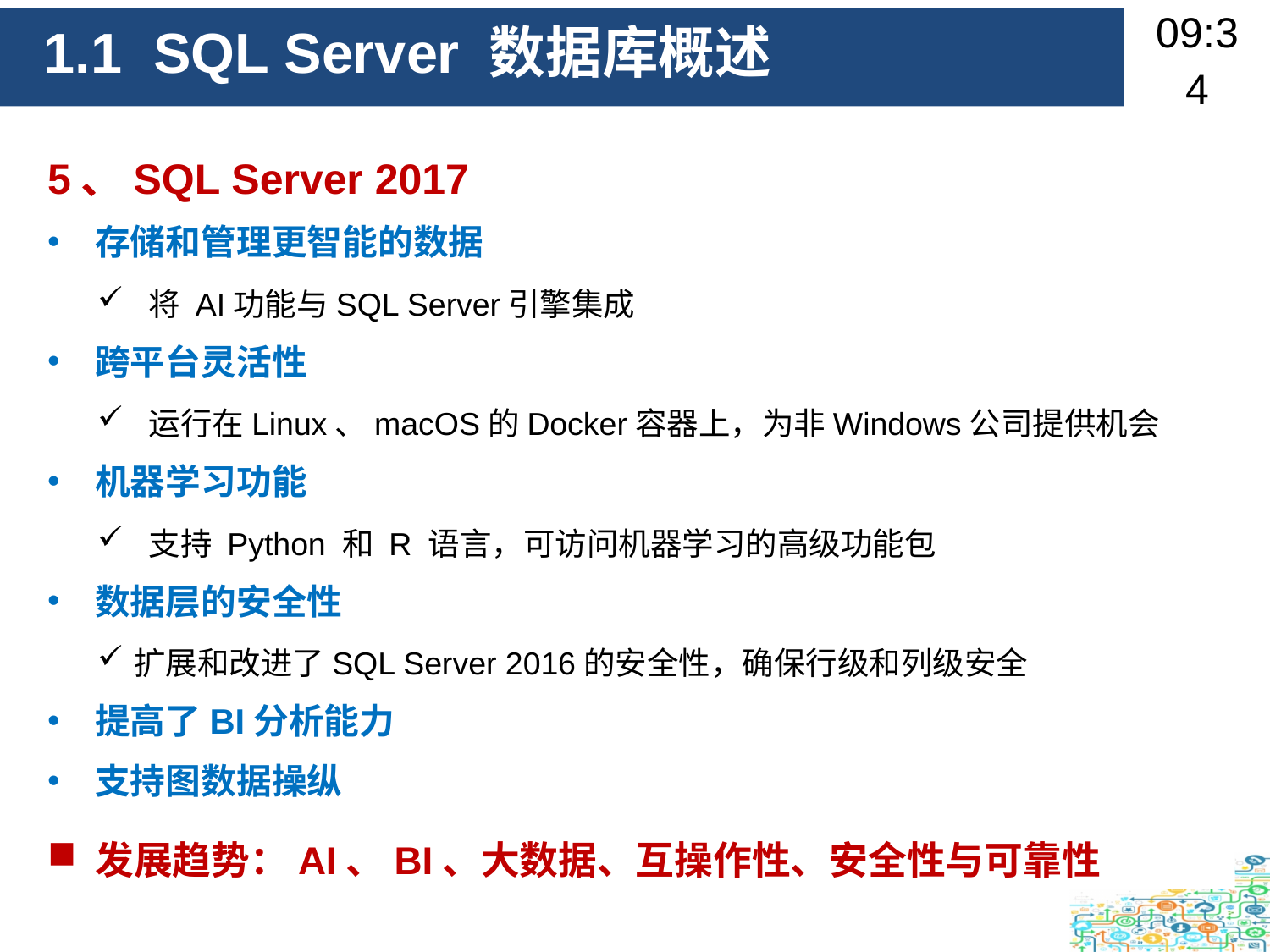

09:34
  1.1  SQL Server 数据库概述
5、SQL Server 2017
存储和管理更智能的数据
 将 AI功能与SQL Server引擎集成
跨平台灵活性
 运行在Linux、macOS的Docker容器上，为非Windows公司提供机会
机器学习功能
 支持 Python 和 R 语言，可访问机器学习的高级功能包
数据层的安全性
扩展和改进了SQL Server 2016的安全性，确保行级和列级安全
提高了BI分析能力
支持图数据操纵
发展趋势：AI、BI、大数据、互操作性、安全性与可靠性